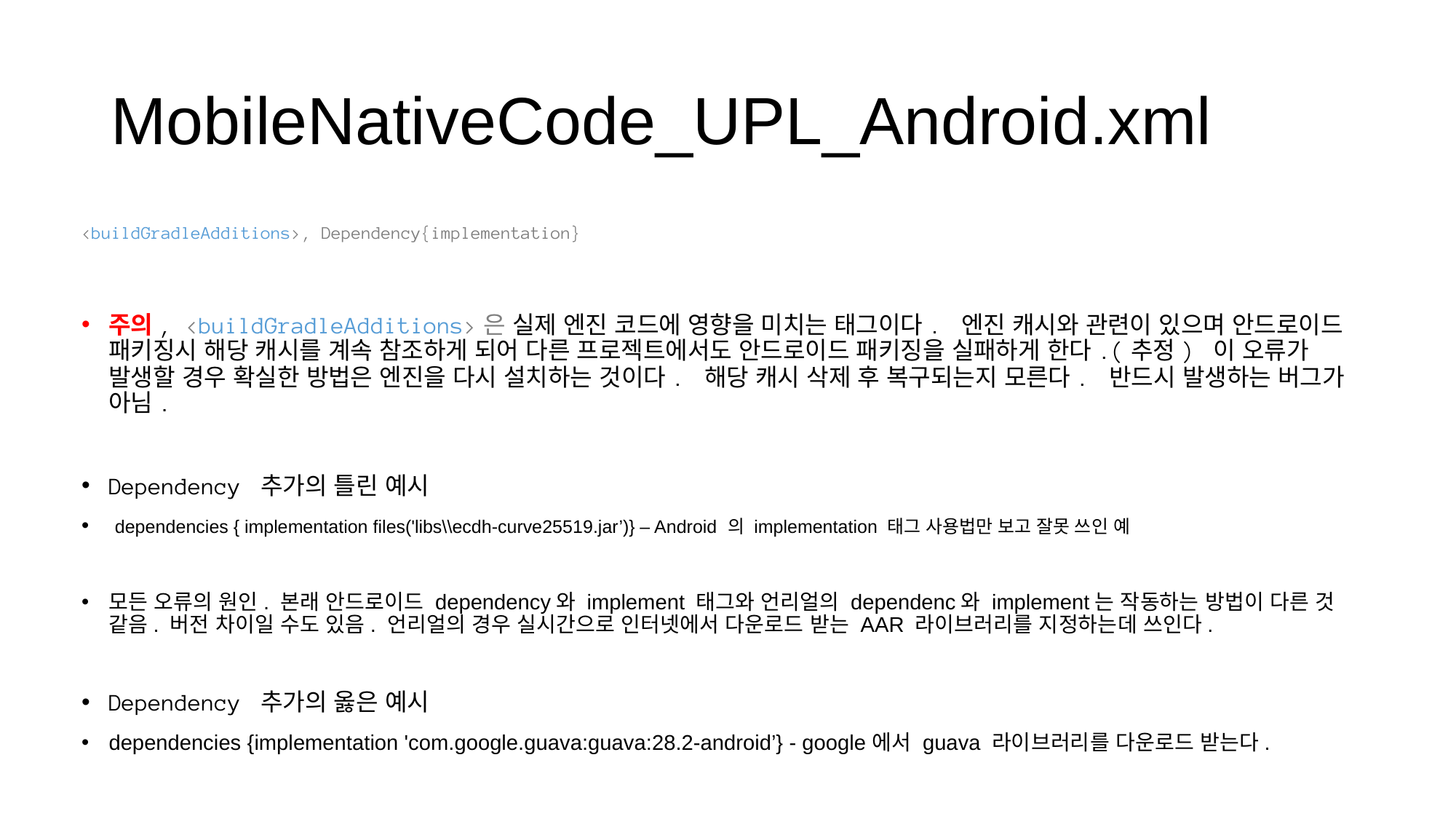

# MobileNativeCode_UPL_Android.xml
<buildGradleAdditions>, Dependency{implementation}

주의, <buildGradleAdditions>은 실제 엔진 코드에 영향을 미치는 태그이다. 엔진 캐시와 관련이 있으며 안드로이드 패키징시 해당 캐시를 계속 참조하게 되어 다른 프로젝트에서도 안드로이드 패키징을 실패하게 한다.(추정) 이 오류가 발생할 경우 확실한 방법은 엔진을 다시 설치하는 것이다. 해당 캐시 삭제 후 복구되는지 모른다. 반드시 발생하는 버그가 아님.

Dependency 추가의 틀린 예시
 dependencies { implementation files('libs\\ecdh-curve25519.jar’)} – Android 의 implementation 태그 사용법만 보고 잘못 쓰인 예

모든 오류의 원인. 본래 안드로이드 dependency와 implement 태그와 언리얼의 dependenc와 implement는 작동하는 방법이 다른 것 같음. 버전 차이일 수도 있음. 언리얼의 경우 실시간으로 인터넷에서 다운로드 받는 AAR 라이브러리를 지정하는데 쓰인다.

Dependency 추가의 옳은 예시
dependencies {implementation 'com.google.guava:guava:28.2-android’} - google에서 guava 라이브러리를 다운로드 받는다.